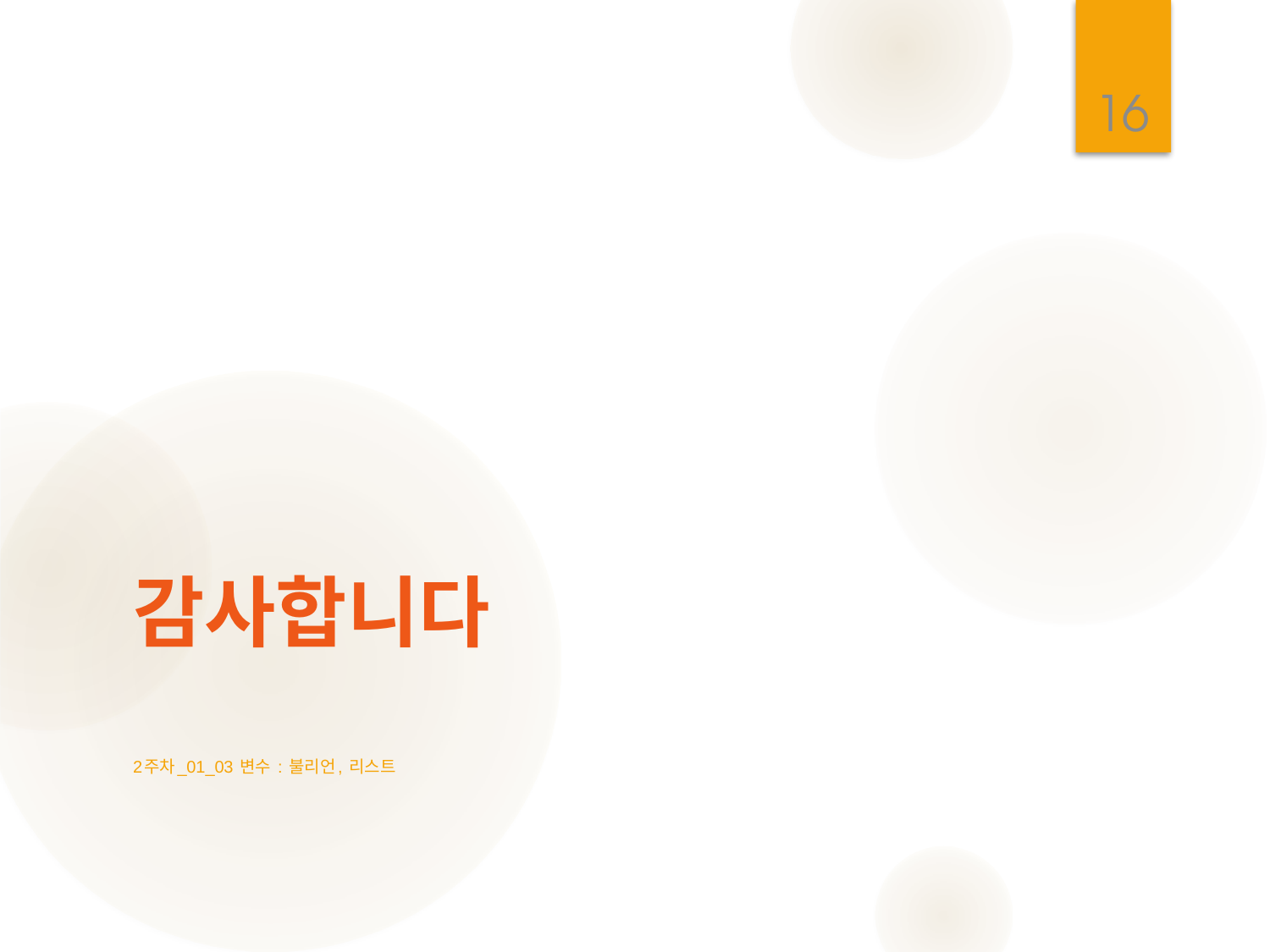

16
# 감사합니다

2주차_01_03 변수 : 불리언, 리스트